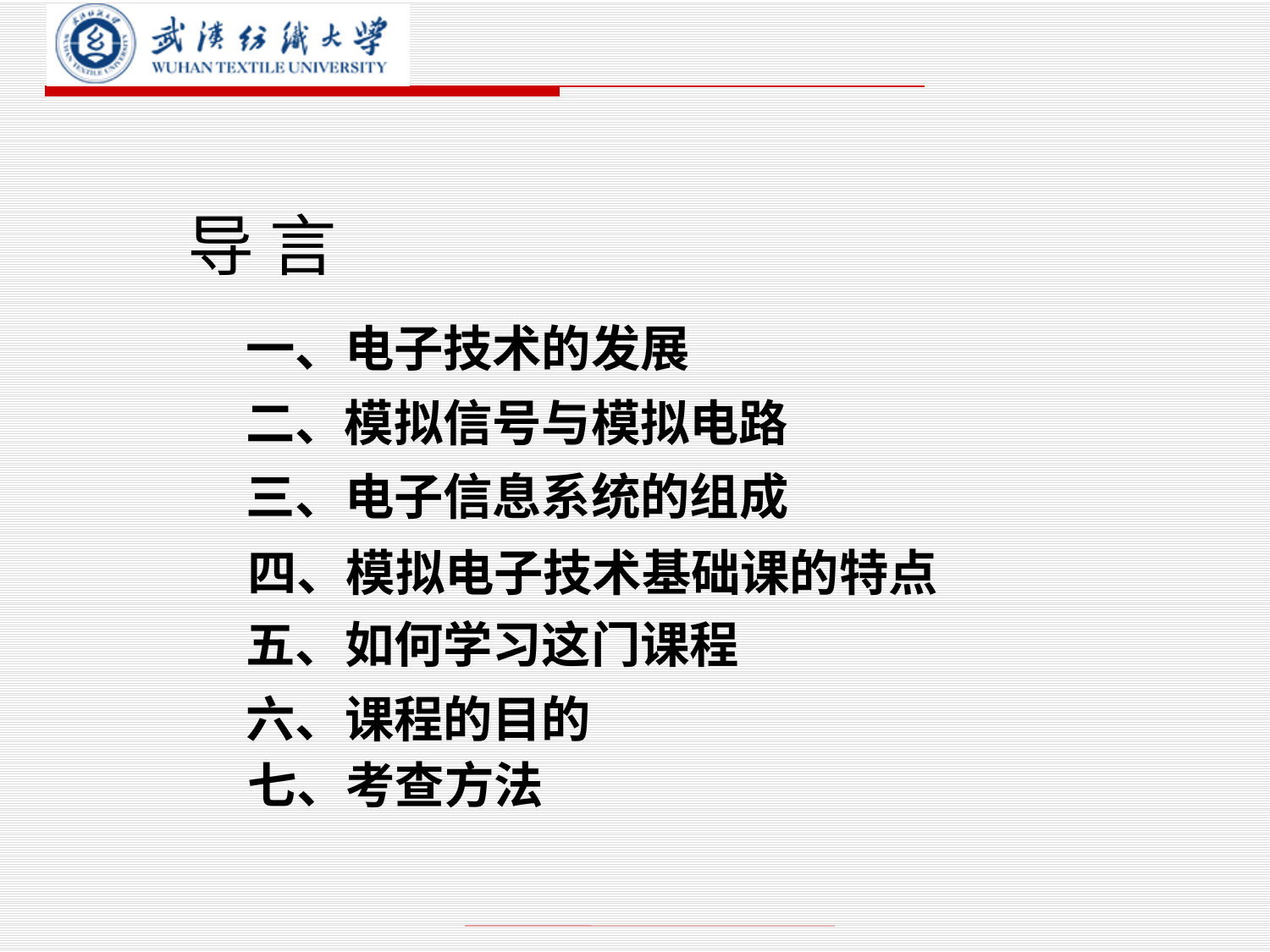

# 导 言
一、电子技术的发展
二、模拟信号与模拟电路
三、电子信息系统的组成
四、模拟电子技术基础课的特点
五、如何学习这门课程
六、课程的目的
七、考查方法